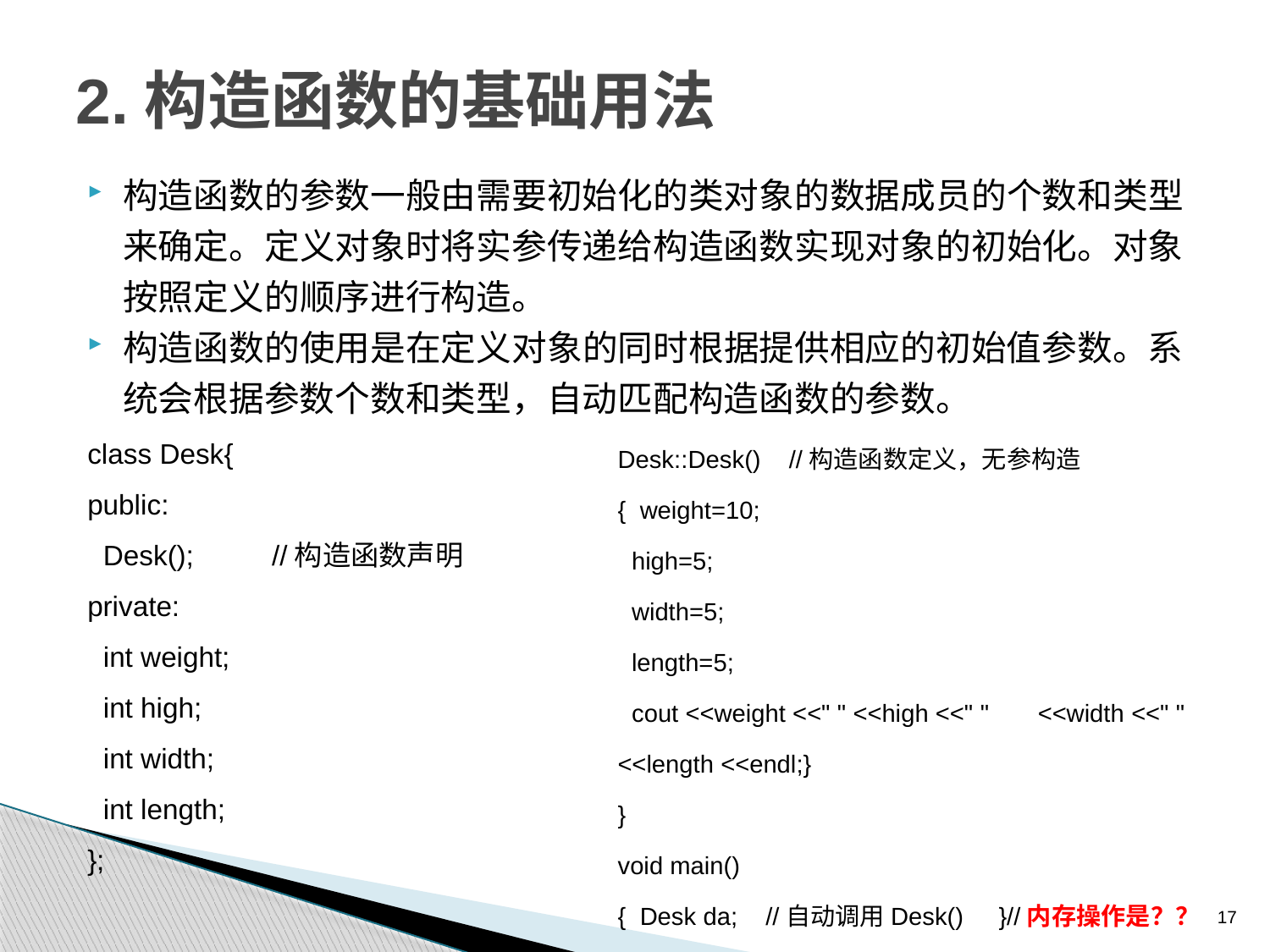

# 2.构造函数的基础用法
构造函数的参数一般由需要初始化的类对象的数据成员的个数和类型来确定。定义对象时将实参传递给构造函数实现对象的初始化。对象按照定义的顺序进行构造。
构造函数的使用是在定义对象的同时根据提供相应的初始值参数。系统会根据参数个数和类型，自动匹配构造函数的参数。
class Desk{
public:
  Desk();          //构造函数声明
private:
  int weight;
  int high;
  int width;
  int length;
};

Desk::Desk()    //构造函数定义，无参构造
{  weight=10;
  high=5;
  width=5;
  length=5;
  cout <<weight <<" " <<high <<" "       <<width <<" " <<length <<endl;}
}
void main()
{  Desk da;    //自动调用Desk()	}//内存操作是？？
17